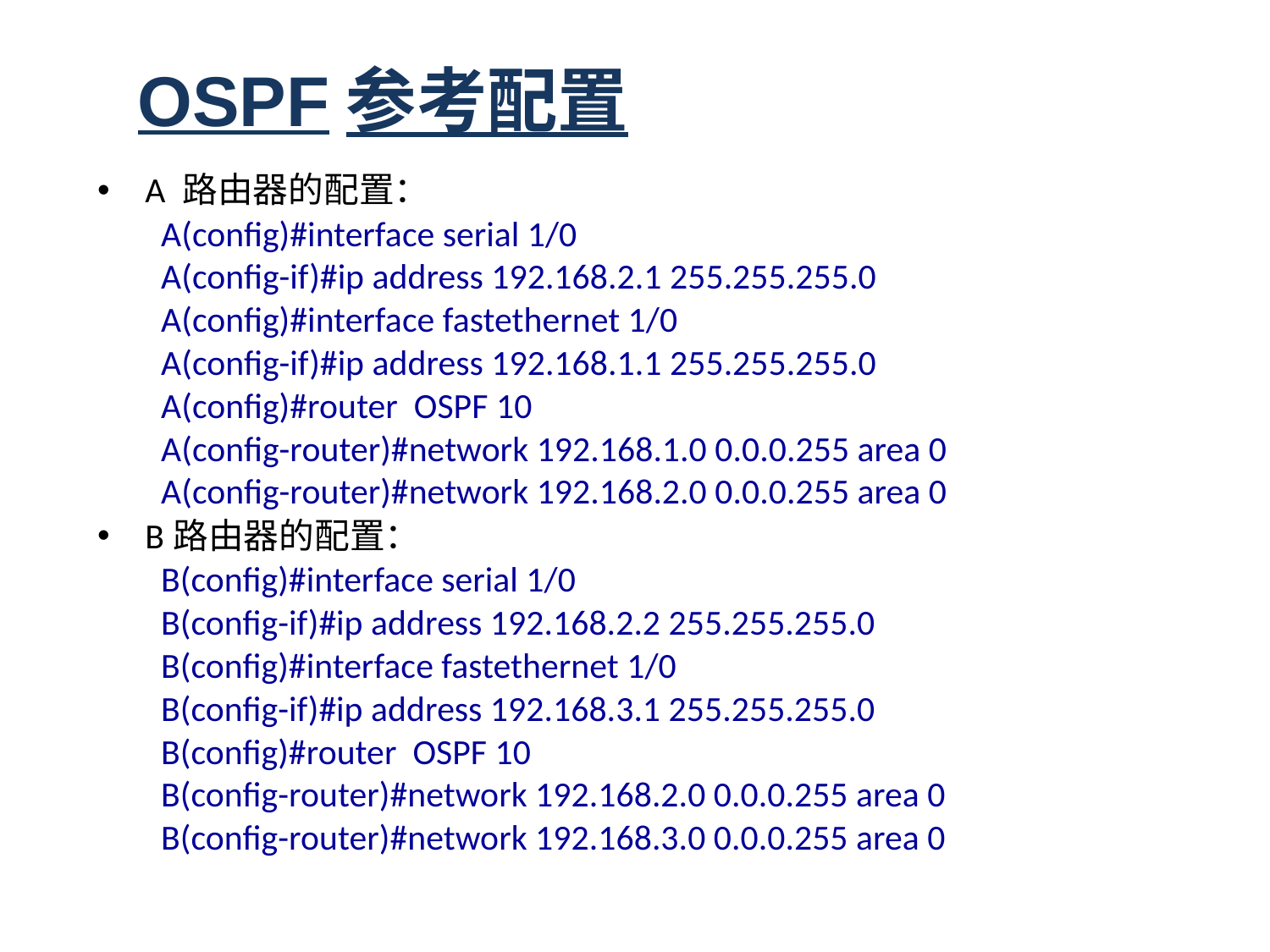

# OSPF参考配置
A 路由器的配置：
A(config)#interface serial 1/0
A(config-if)#ip address 192.168.2.1 255.255.255.0
A(config)#interface fastethernet 1/0
A(config-if)#ip address 192.168.1.1 255.255.255.0
A(config)#router  OSPF 10
A(config-router)#network 192.168.1.0 0.0.0.255 area 0
A(config-router)#network 192.168.2.0 0.0.0.255 area 0
B路由器的配置：
B(config)#interface serial 1/0
B(config-if)#ip address 192.168.2.2 255.255.255.0
B(config)#interface fastethernet 1/0
B(config-if)#ip address 192.168.3.1 255.255.255.0
B(config)#router  OSPF 10
B(config-router)#network 192.168.2.0 0.0.0.255 area 0
B(config-router)#network 192.168.3.0 0.0.0.255 area 0